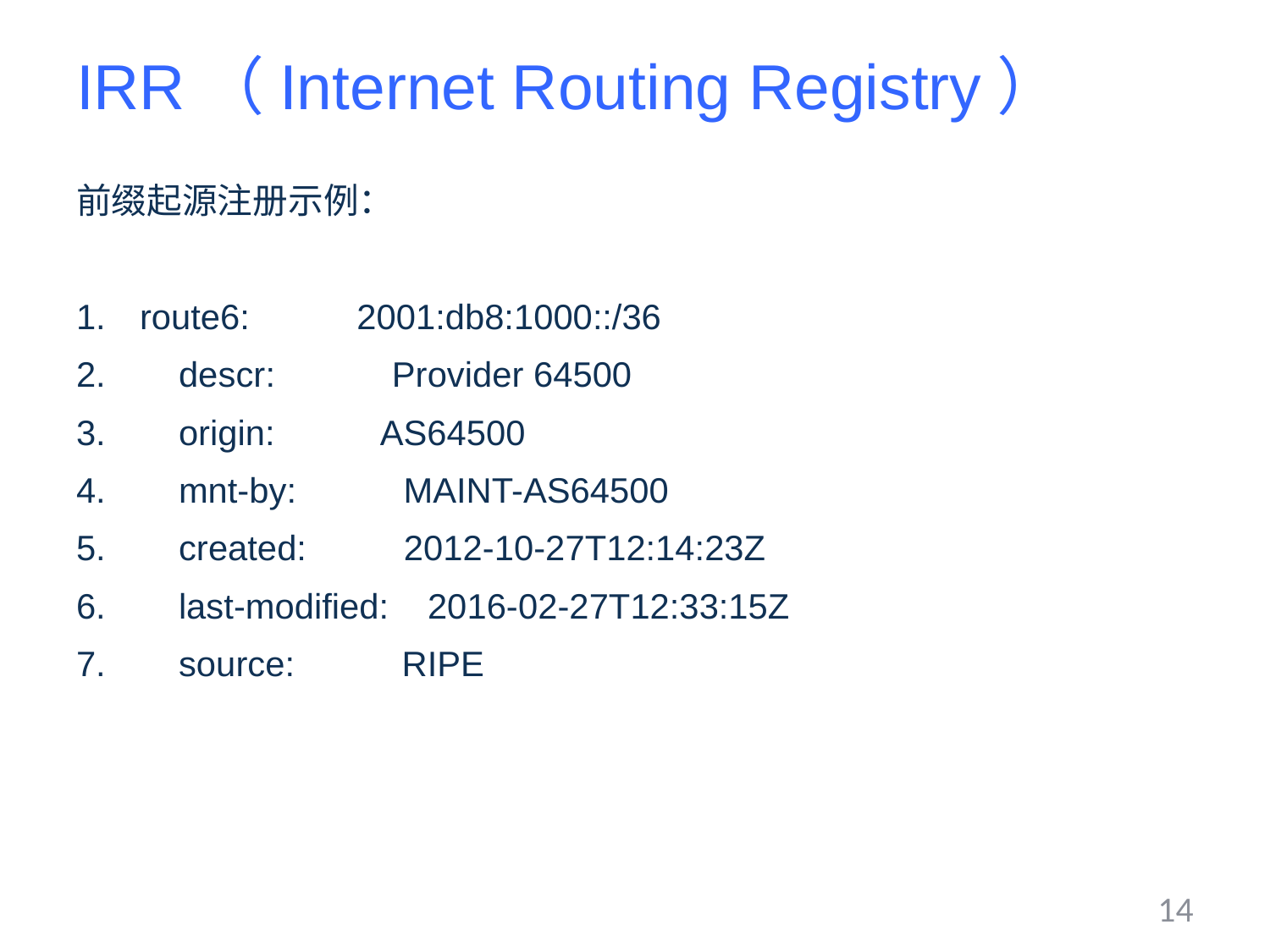

# IRR（Internet Routing Registry）
前缀起源注册示例：

route6:           2001:db8:1000::/36
    descr:            Provider 64500
    origin:           AS64500
    mnt-by:           MAINT-AS64500
    created:          2012-10-27T12:14:23Z
    last-modified:    2016-02-27T12:33:15Z
    source:           RIPE
14